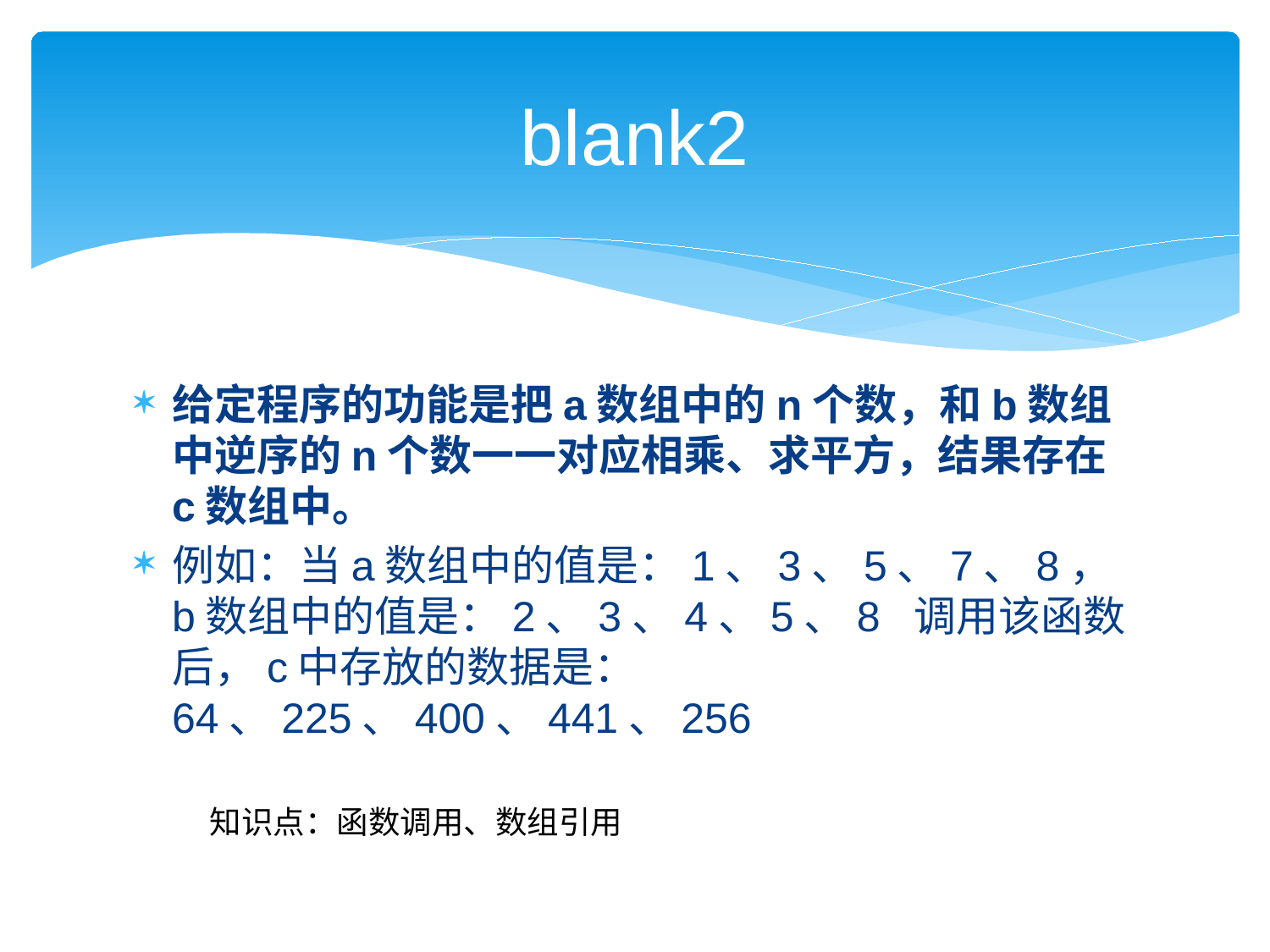

# blank2
给定程序的功能是把a数组中的n个数，和b数组中逆序的n个数一一对应相乘、求平方，结果存在c数组中。
例如：当a数组中的值是：1、3、5、7、8，b数组中的值是：2、3、4、5、8  调用该函数后，c中存放的数据是：64、225、400、441、256
知识点：函数调用、数组引用